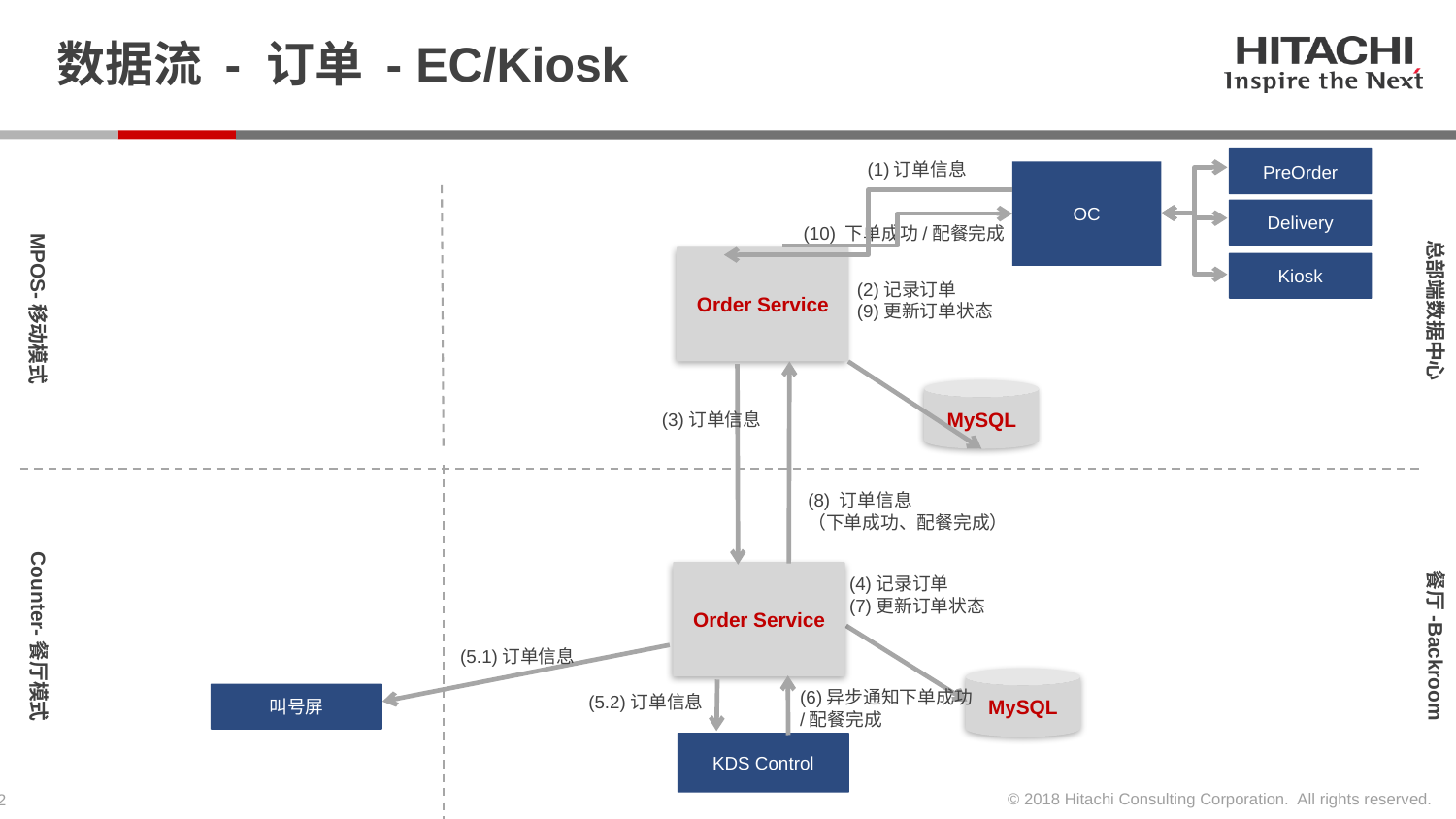

# 数据流 - 订单 - EC/Kiosk
PreOrder
(1)订单信息
OC
Delivery
(10) 下单成功/配餐完成
MPOS-移动模式
总部端数据中心
Order Service
Kiosk
(2)记录订单
(9)更新订单状态
MySQL
(3)订单信息
(8) 订单信息
（下单成功、配餐完成）
Counter-餐厅模式
餐厅-Backroom
Order Service
(4)记录订单
(7)更新订单状态
(5.1)订单信息
MySQL
(6)异步通知下单成功
/配餐完成
(5.2)订单信息
叫号屏
KDS Control